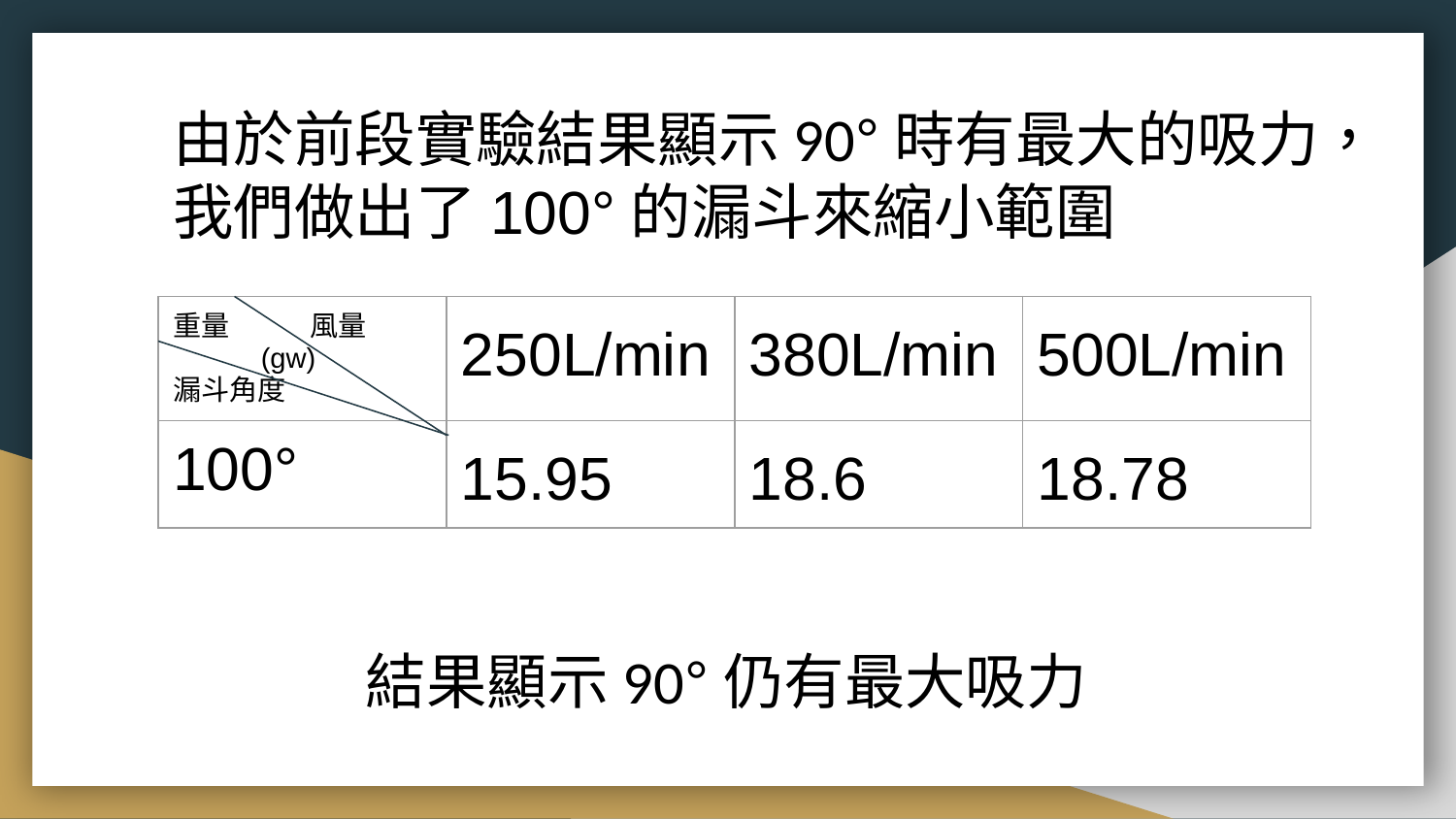

由於前段實驗結果顯示90°時有最大的吸力，我們做出了100°的漏斗來縮小範圍

| 重量 風量 (gw) 漏斗角度 | 250L/min | 380L/min | 500L/min |
| --- | --- | --- | --- |
| 100° | 15.95 | 18.6 | 18.78 |
結果顯示90°仍有最大吸力